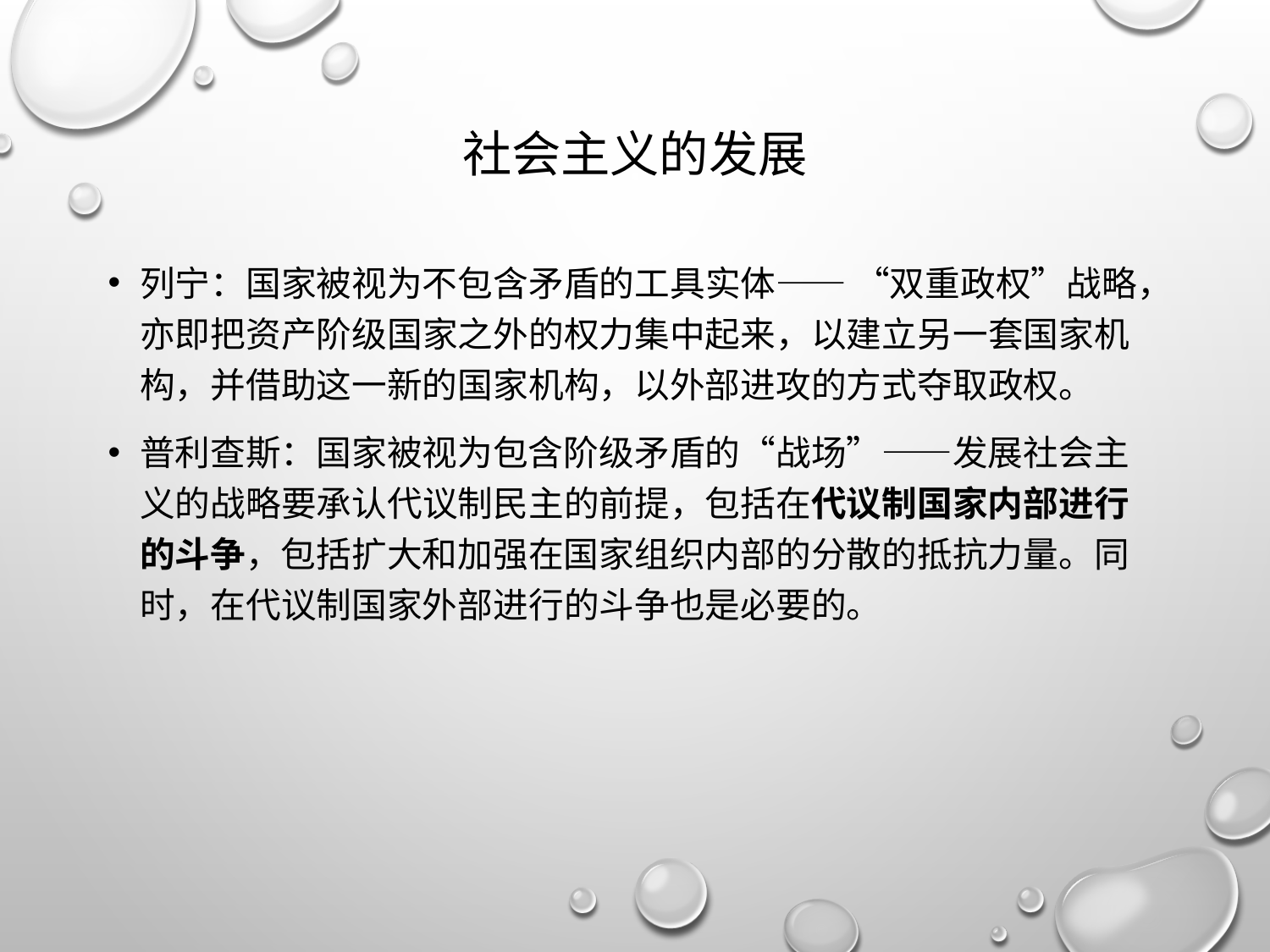

# 社会主义的发展
列宁：国家被视为不包含矛盾的工具实体—— “双重政权”战略，亦即把资产阶级国家之外的权力集中起来，以建立另一套国家机构，并借助这一新的国家机构，以外部进攻的方式夺取政权。
普利查斯：国家被视为包含阶级矛盾的“战场”——发展社会主义的战略要承认代议制民主的前提，包括在代议制国家内部进行的斗争，包括扩大和加强在国家组织内部的分散的抵抗力量。同时，在代议制国家外部进行的斗争也是必要的。